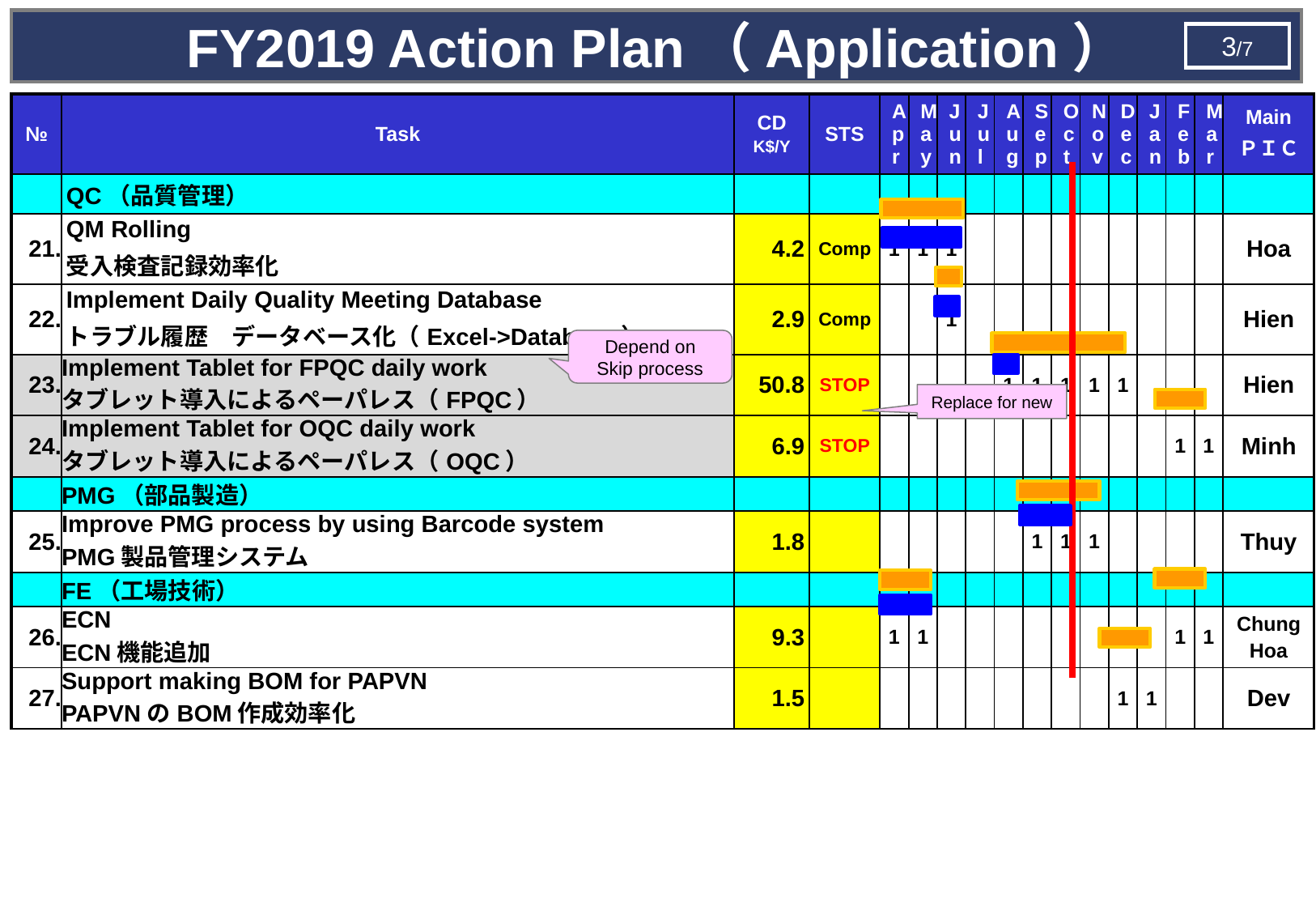

FY2019 Action Plan（Application）
3/7
| № | Task | CD K$/Y | STS | Apr | May | Jun | Jul | Aug | Sep | Oct | Nov | Dec | Jan | Feb | Mar | Main ＰＩＣ |
| --- | --- | --- | --- | --- | --- | --- | --- | --- | --- | --- | --- | --- | --- | --- | --- | --- |
|  | QC（品質管理） |  |  |  |  |  |  |  |  |  |  |  |  |  |  |  |
| 21. | QM Rolling 受入検査記録効率化 | 4.2 | Comp | 1 | 1 | 1 |  |  |  |  |  |  |  |  |  | Hoa |
| 22. | Implement Daily Quality Meeting Database トラブル履歴　データベース化（Excel->Database） | 2.9 | Comp |  |  | 1 |  |  |  |  |  |  |  |  |  | Hien |
| 23. | Implement Tablet for FPQC daily work タブレット導入によるペーパレス（FPQC） | 50.8 | STOP |  |  |  |  | 1 | 1 | 1 | 1 | 1 |  |  |  | Hien |
| 24. | Implement Tablet for OQC daily work タブレット導入によるペーパレス（OQC） | 6.9 | STOP |  |  |  |  |  |  |  |  |  |  | 1 | 1 | Minh |
|  | PMG（部品製造） |  |  |  |  |  |  |  |  |  |  |  |  |  |  |  |
| 25. | Improve PMG process by using Barcode system PMG製品管理システム | 1.8 |  |  |  |  |  |  | 1 | 1 | 1 |  |  |  |  | Thuy |
|  | FE（工場技術） |  |  |  |  |  |  |  |  |  |  |  |  |  |  |  |
| 26. | ECN ECN機能追加 | 9.3 |  | 1 | 1 |  |  |  |  |  |  |  |  | 1 | 1 | Chung Hoa |
| 27. | Support making BOM for PAPVN PAPVNのBOM作成効率化 | 1.5 |  |  |  |  |  |  |  |  |  | 1 | 1 |  |  | Dev |

Depend on
Skip process

Replace for new